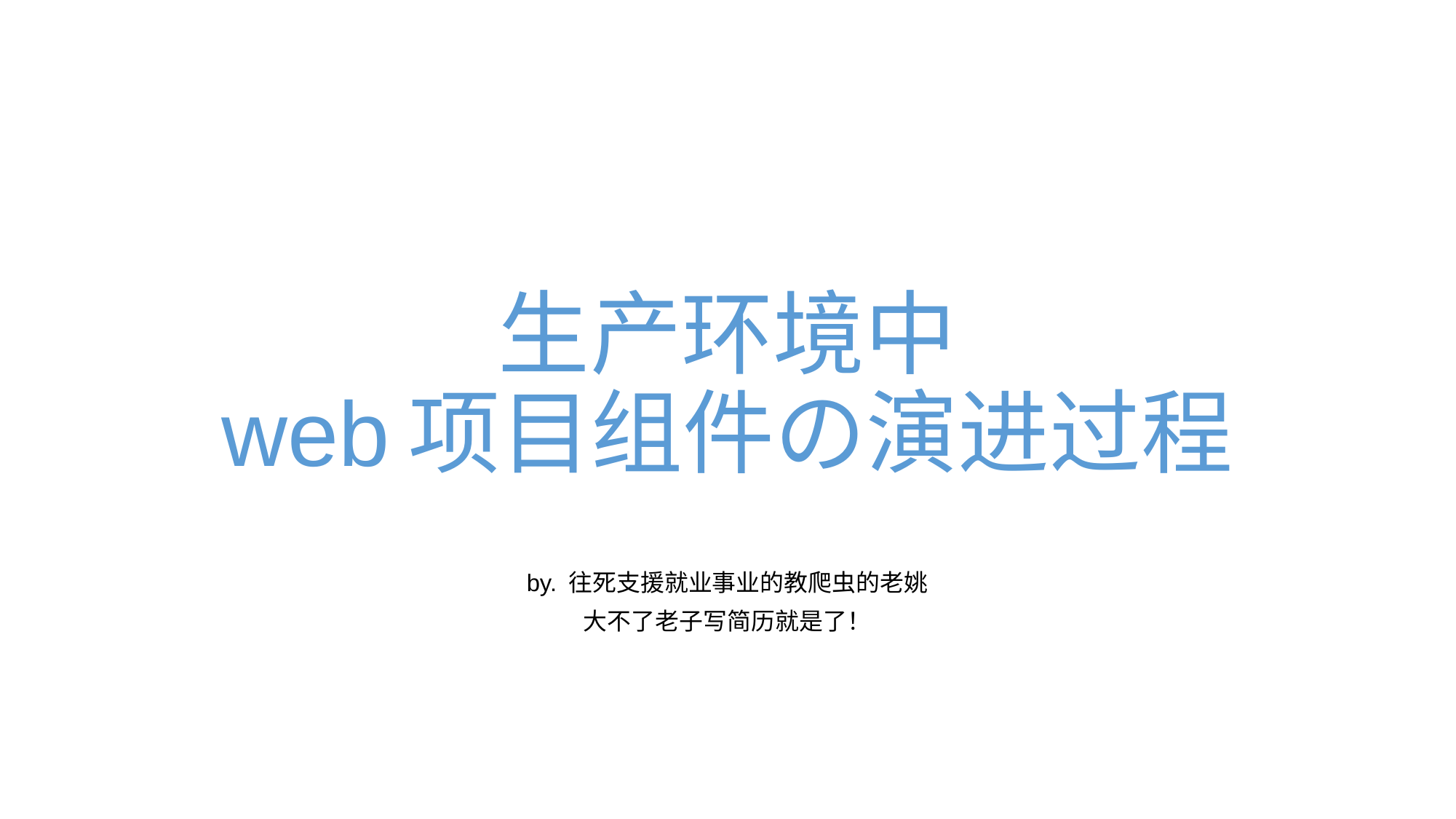

# 生产环境中 web项目组件の演进过程
by. 往死支援就业事业的教爬虫的老姚
大不了老子写简历就是了！